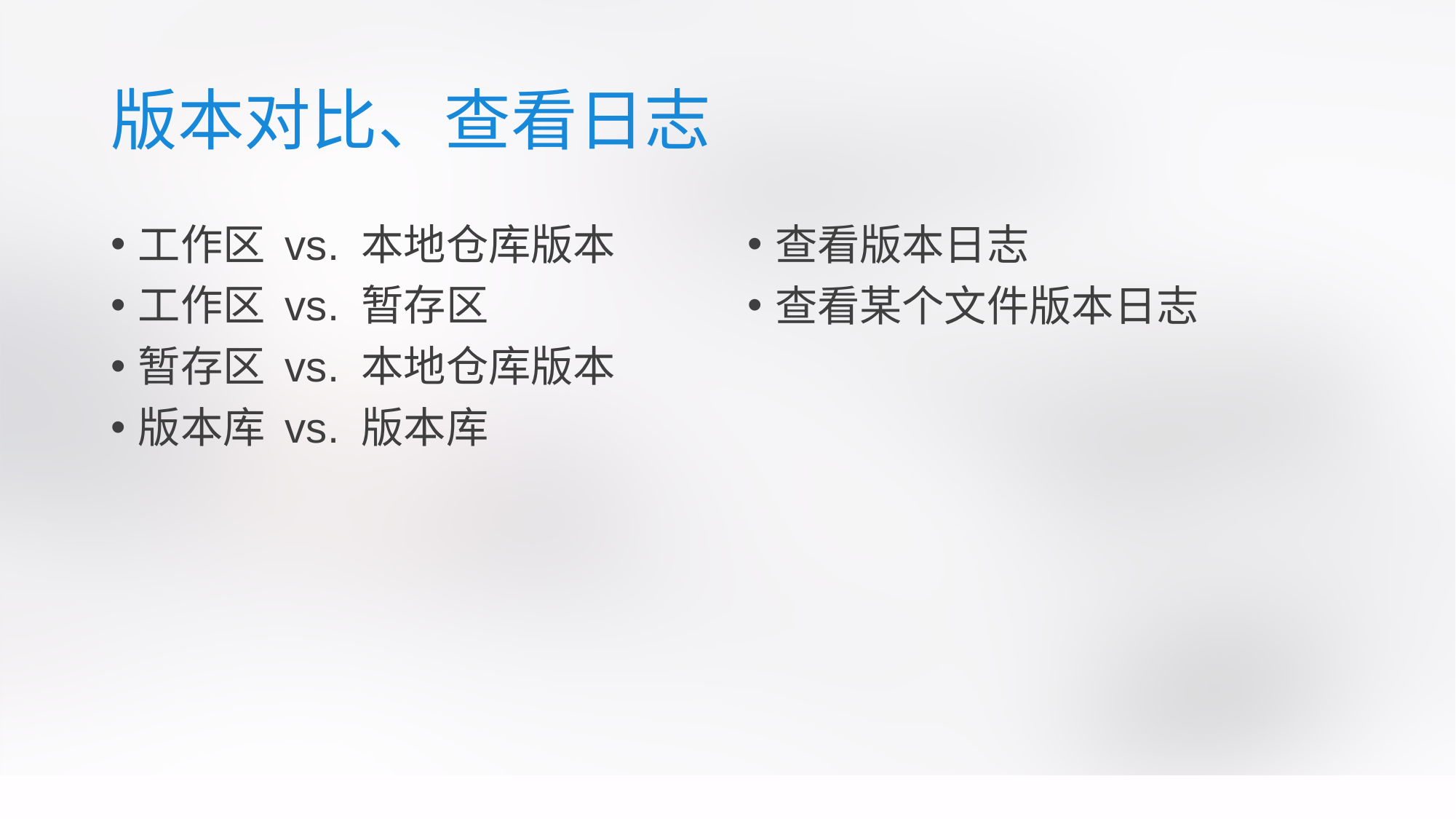

# 版本对比、查看日志
工作区 vs. 本地仓库版本
工作区 vs. 暂存区
暂存区 vs. 本地仓库版本
版本库 vs. 版本库
查看版本日志
查看某个文件版本日志